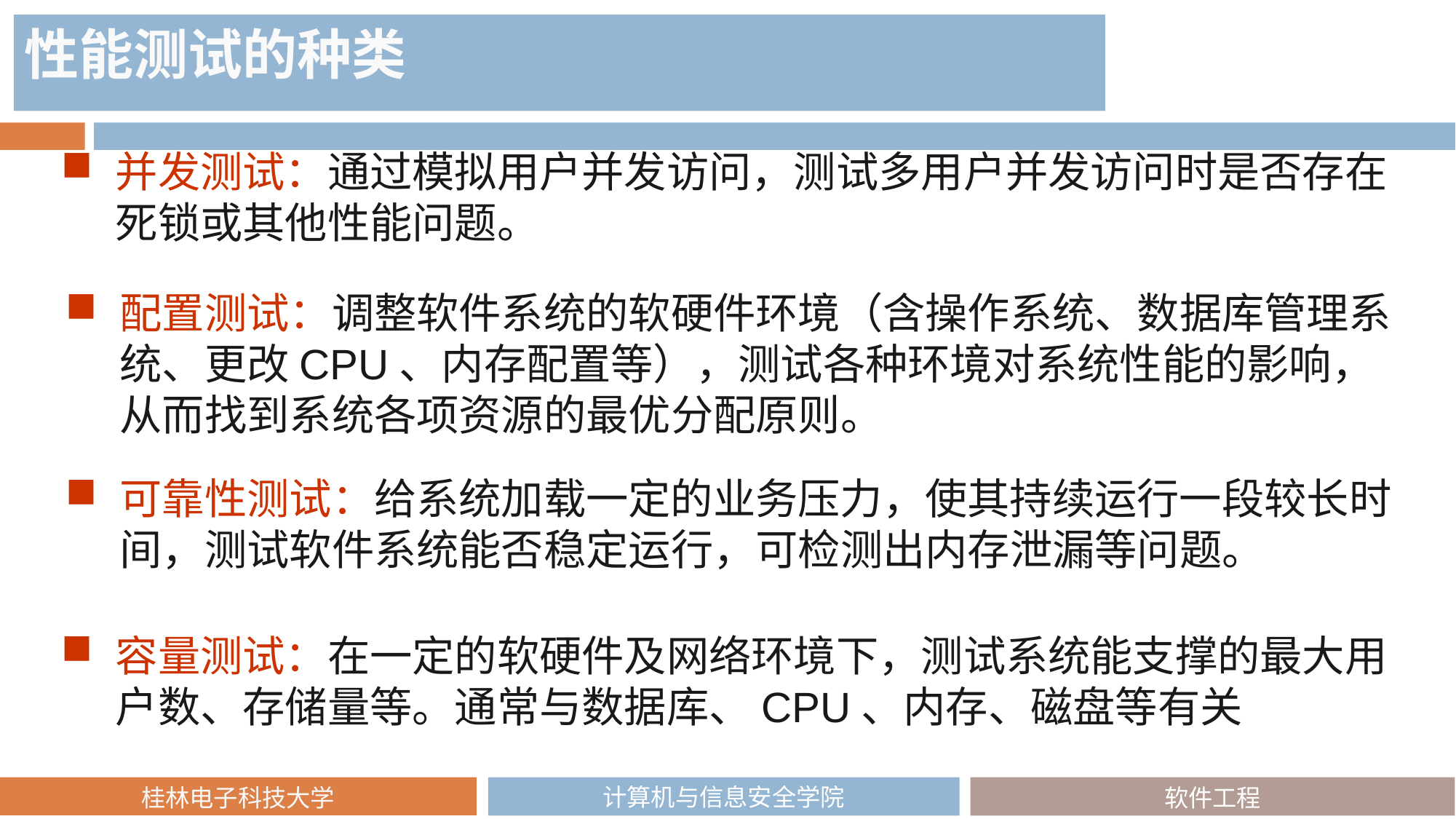

性能测试的种类
并发测试：通过模拟用户并发访问，测试多用户并发访问时是否存在死锁或其他性能问题。
配置测试：调整软件系统的软硬件环境（含操作系统、数据库管理系统、更改CPU、内存配置等），测试各种环境对系统性能的影响，从而找到系统各项资源的最优分配原则。
可靠性测试：给系统加载一定的业务压力，使其持续运行一段较长时间，测试软件系统能否稳定运行，可检测出内存泄漏等问题。
容量测试：在一定的软硬件及网络环境下，测试系统能支撑的最大用户数、存储量等。通常与数据库、CPU、内存、磁盘等有关